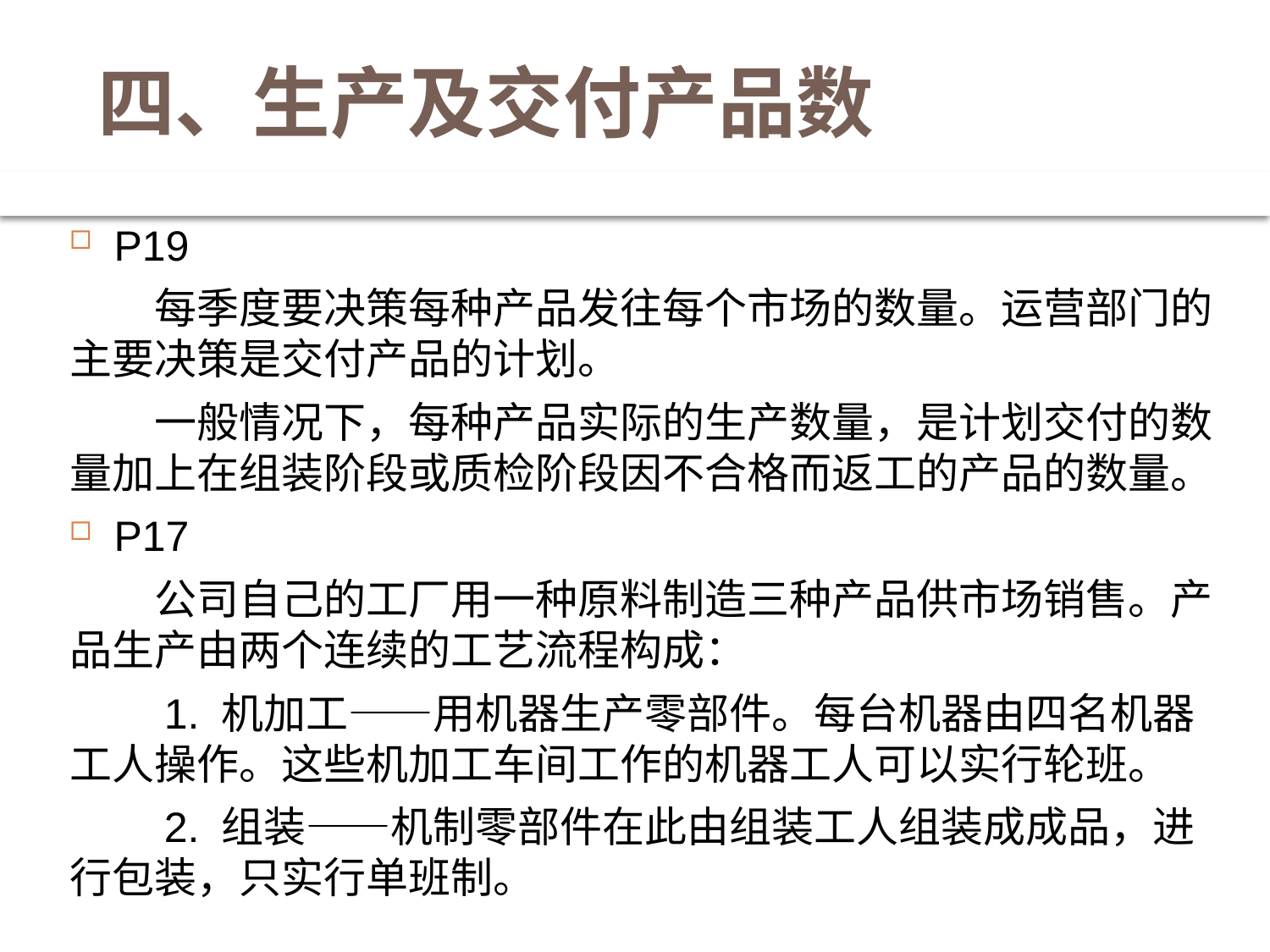

# 四、生产及交付产品数
P19
　　每季度要决策每种产品发往每个市场的数量。运营部门的主要决策是交付产品的计划。
　　一般情况下，每种产品实际的生产数量，是计划交付的数量加上在组装阶段或质检阶段因不合格而返工的产品的数量。
P17
　　公司自己的工厂用一种原料制造三种产品供市场销售。产品生产由两个连续的工艺流程构成：
　　1. 机加工——用机器生产零部件。每台机器由四名机器工人操作。这些机加工车间工作的机器工人可以实行轮班。
　　2. 组装——机制零部件在此由组装工人组装成成品，进行包装，只实行单班制。